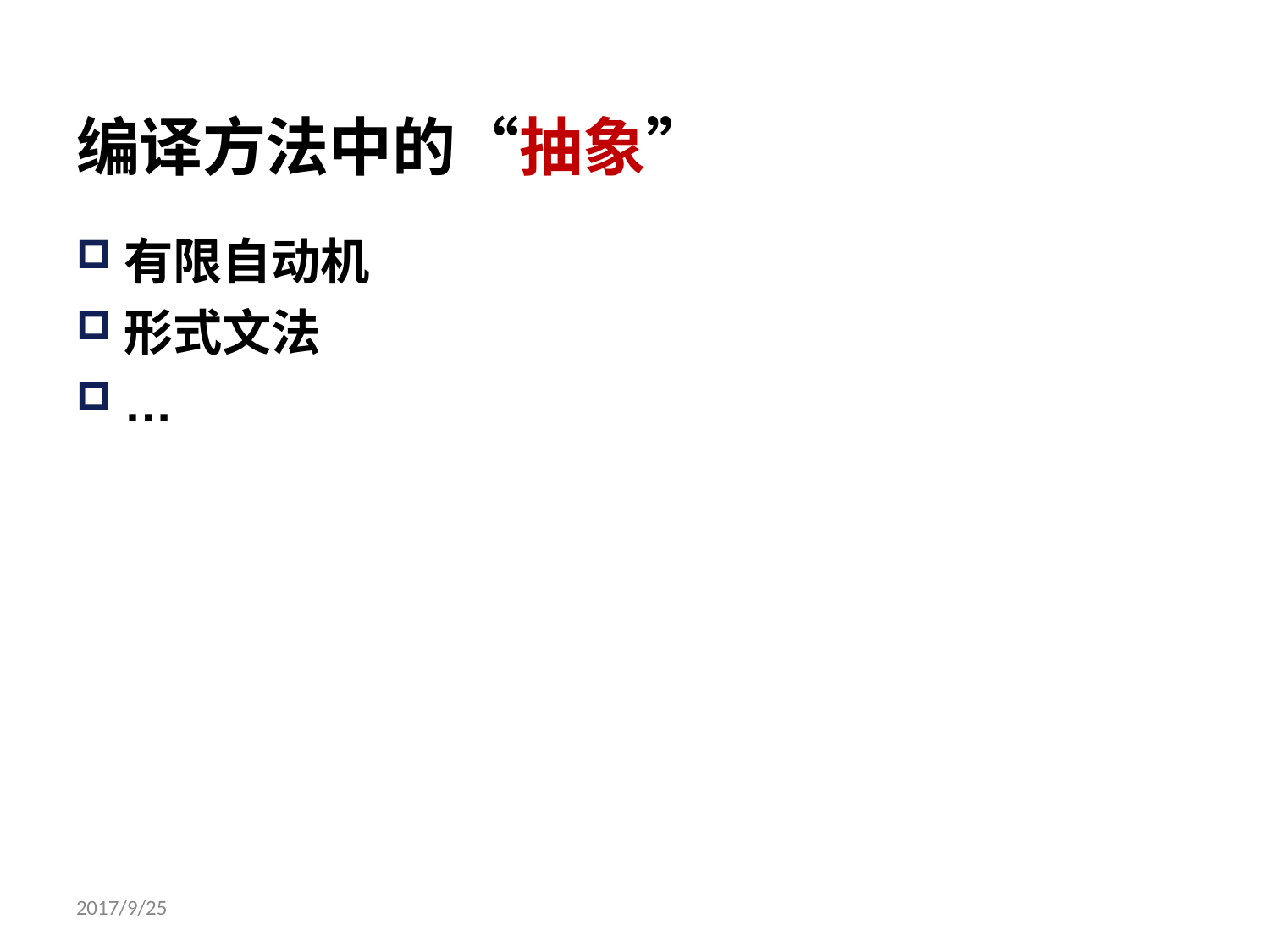

# 编译方法中的“抽象”
有限自动机
形式文法
…
2017/9/25
14